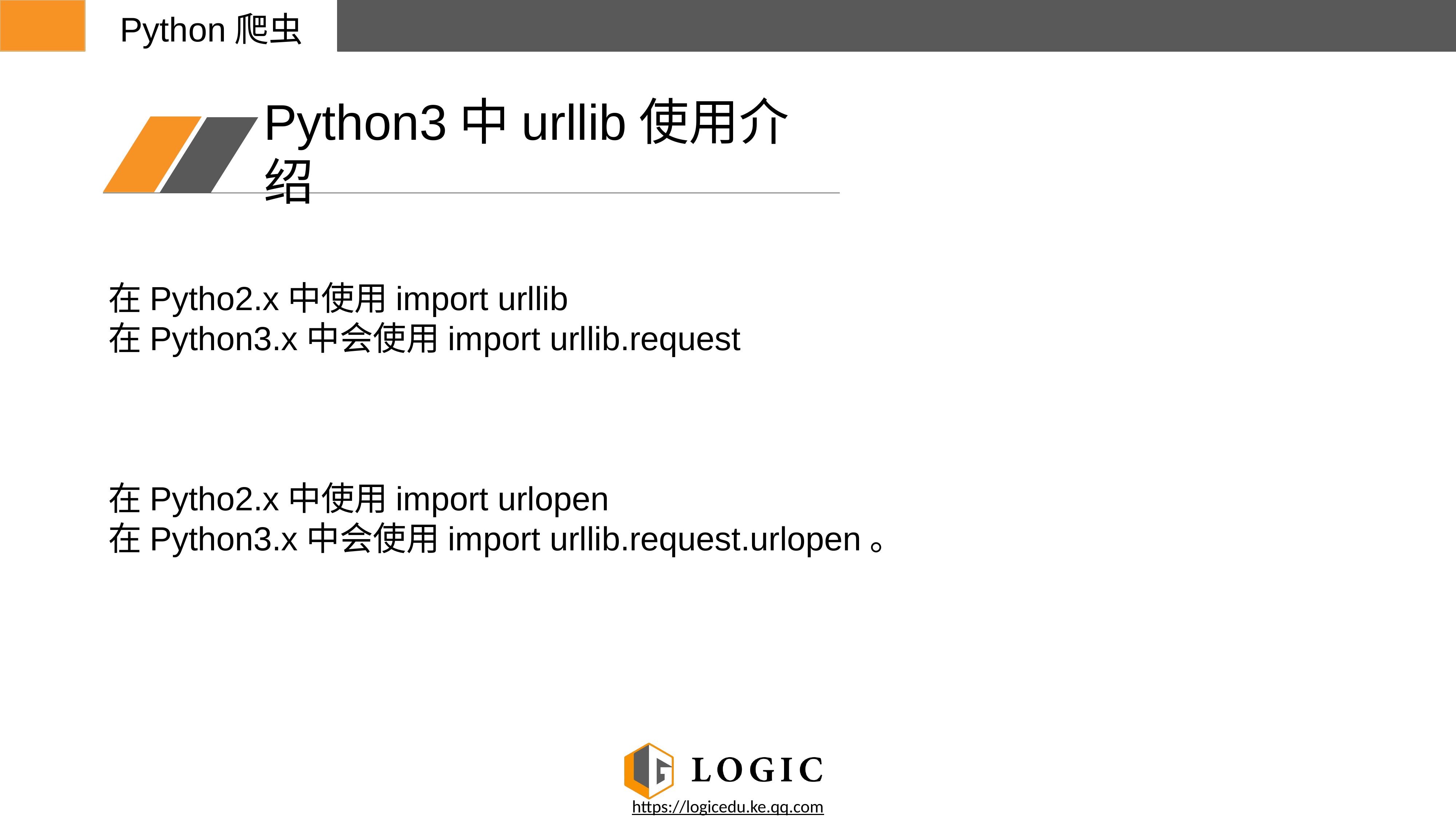

Python爬虫

Python3中urllib使用介绍

在Pytho2.x中使用import urllib
在Python3.x中会使用import urllib.request

在Pytho2.x中使用import urlopen
在Python3.x中会使用import urllib.request.urlopen。